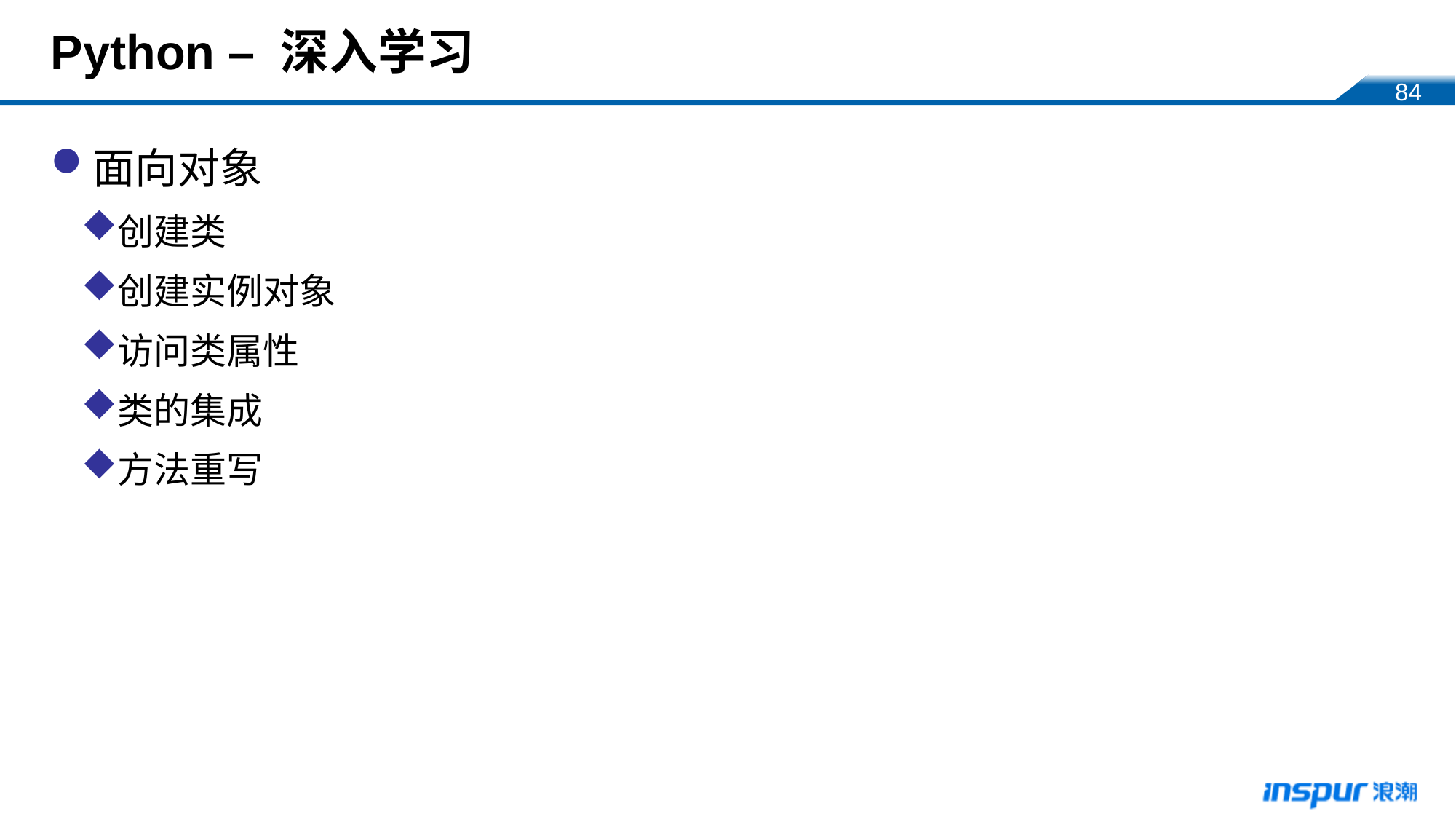

# Python – 深入学习
面向对象
创建类
创建实例对象
访问类属性
类的集成
方法重写